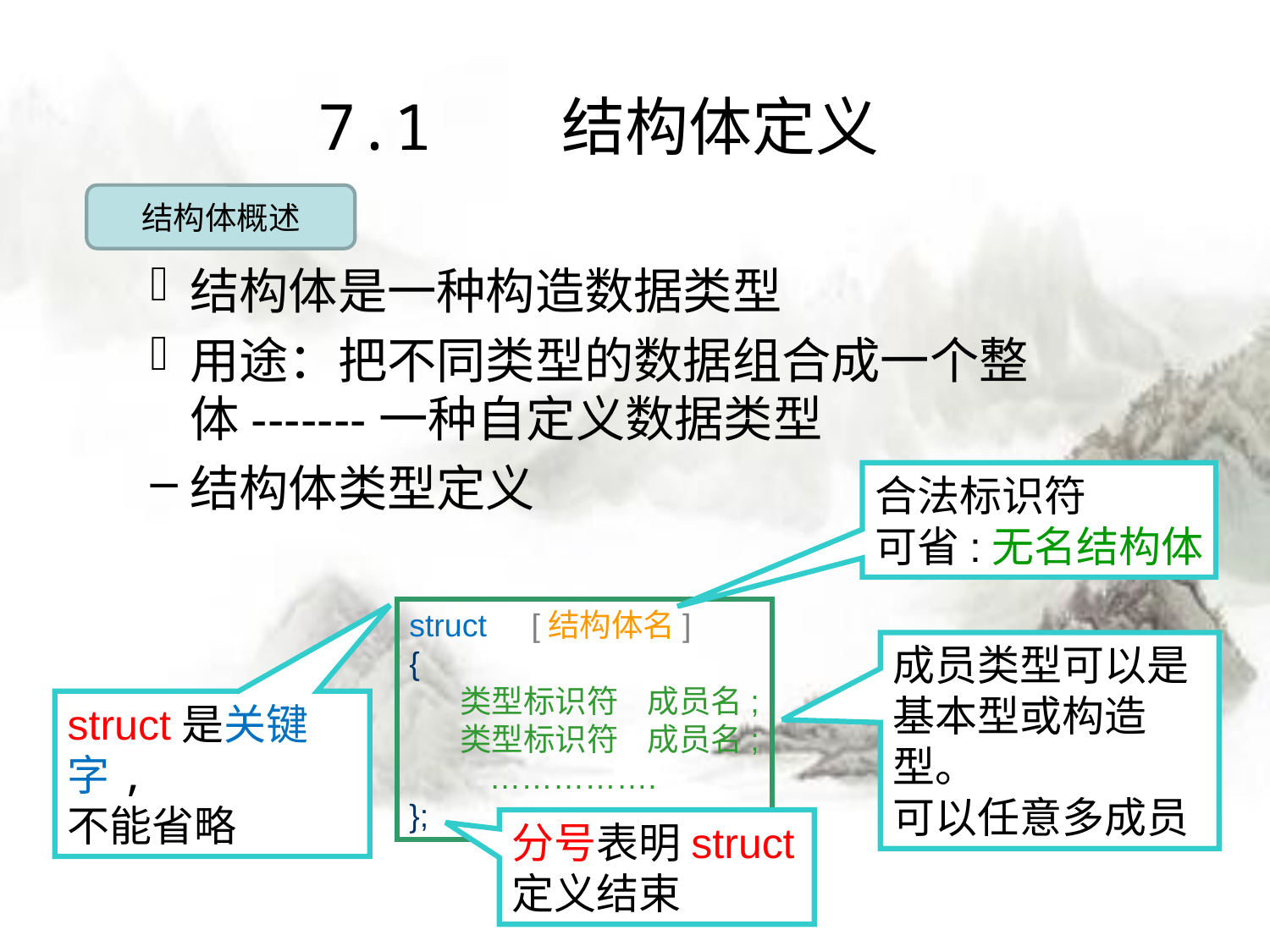

7.1   结构体定义
结构体概述
结构体是一种构造数据类型
用途：把不同类型的数据组合成一个整体-------一种自定义数据类型
结构体类型定义
合法标识符
可省:无名结构体
struct     [结构体名]
{
      类型标识符    成员名;
      类型标识符    成员名;
         …………….
};
成员类型可以是
基本型或构造型。
可以任意多成员
struct是关键字,
不能省略
分号表明struct定义结束